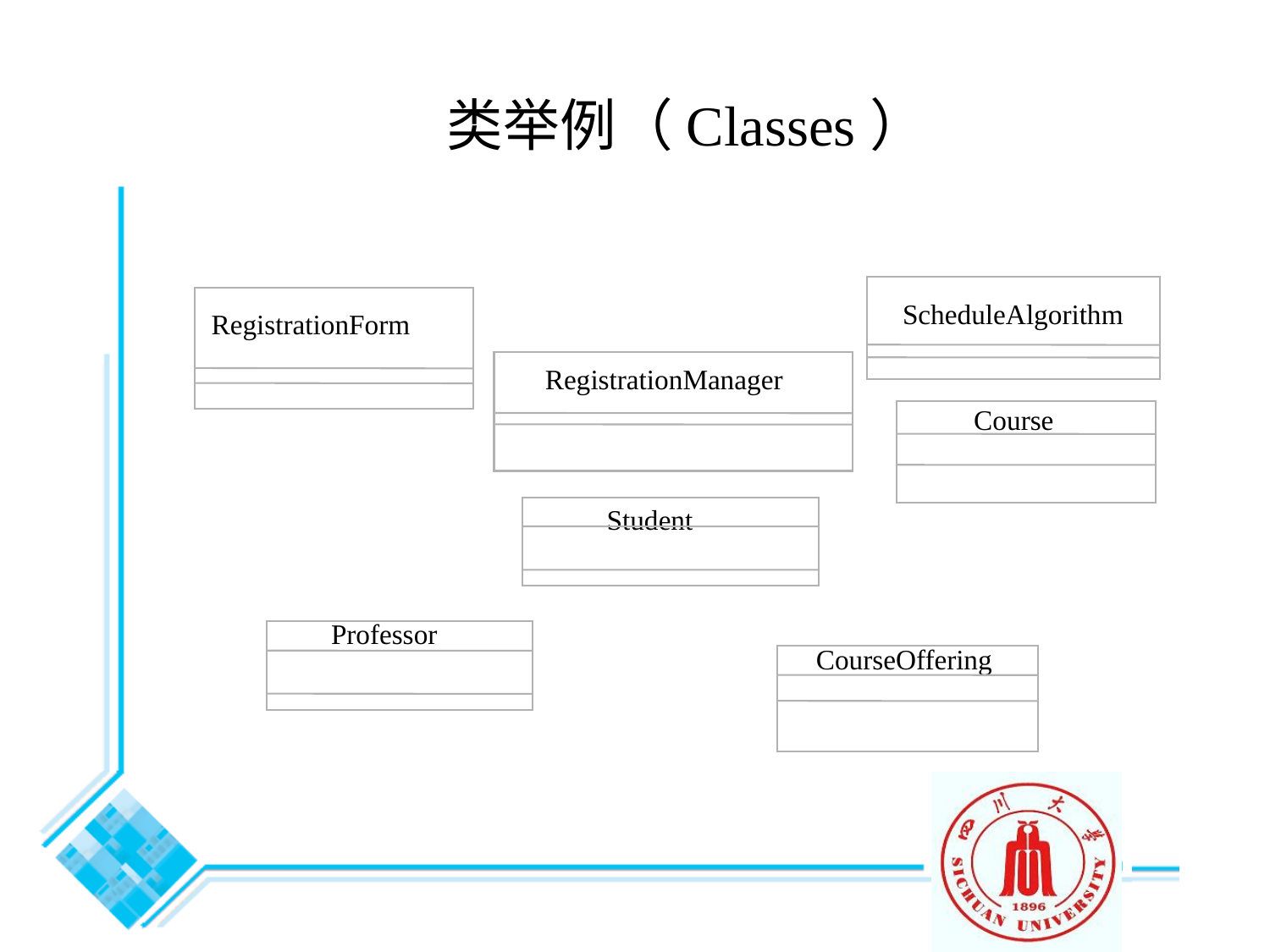

# 类举例（Classes）

ScheduleAlgorithm

RegistrationForm

RegistrationManager

Course

Student

Professor

CourseOffering